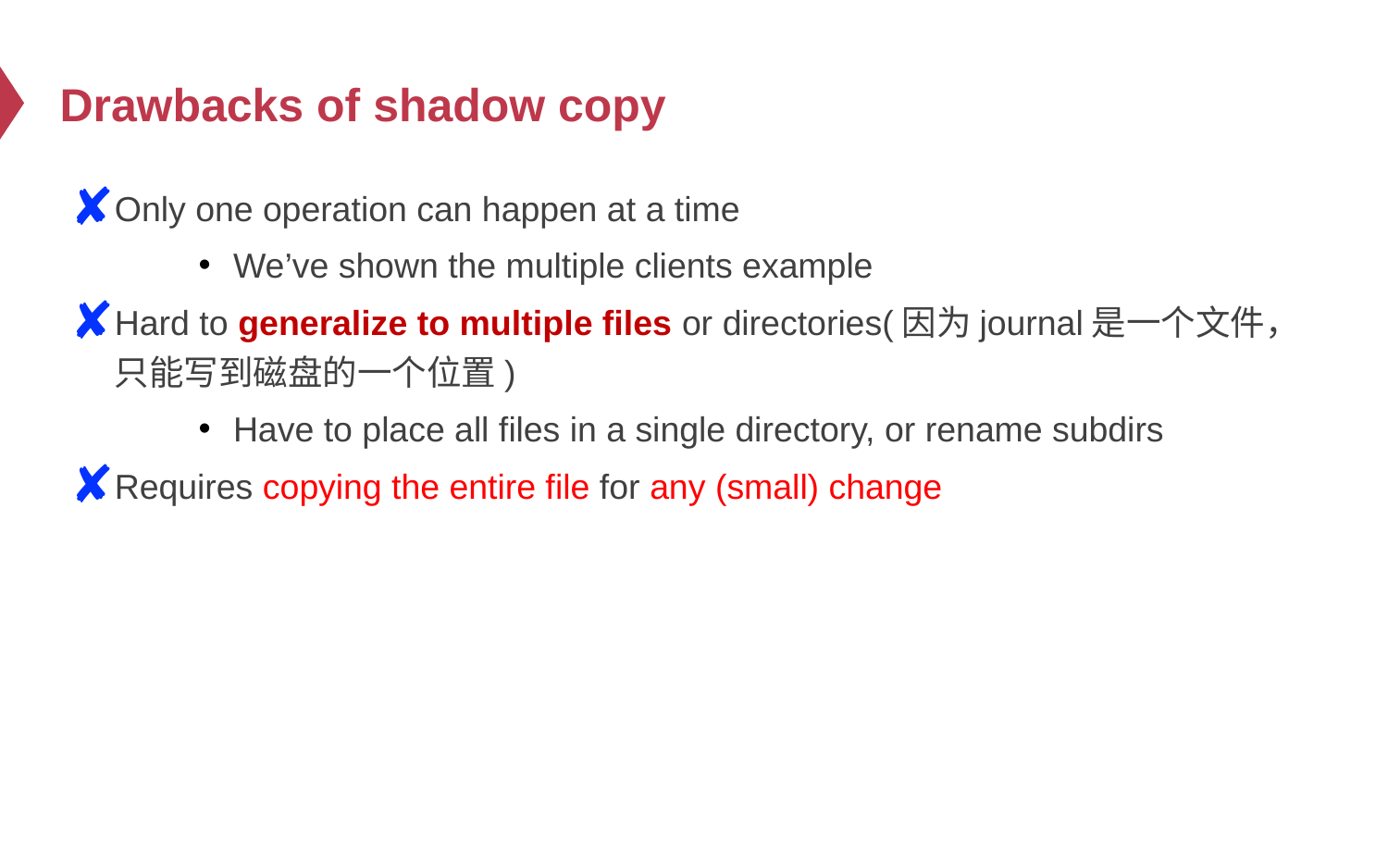

# Drawbacks of shadow copy
Only one operation can happen at a time
We’ve shown the multiple clients example
Hard to generalize to multiple files or directories(因为journal是一个文件，只能写到磁盘的一个位置)
Have to place all files in a single directory, or rename subdirs
Requires copying the entire file for any (small) change

45